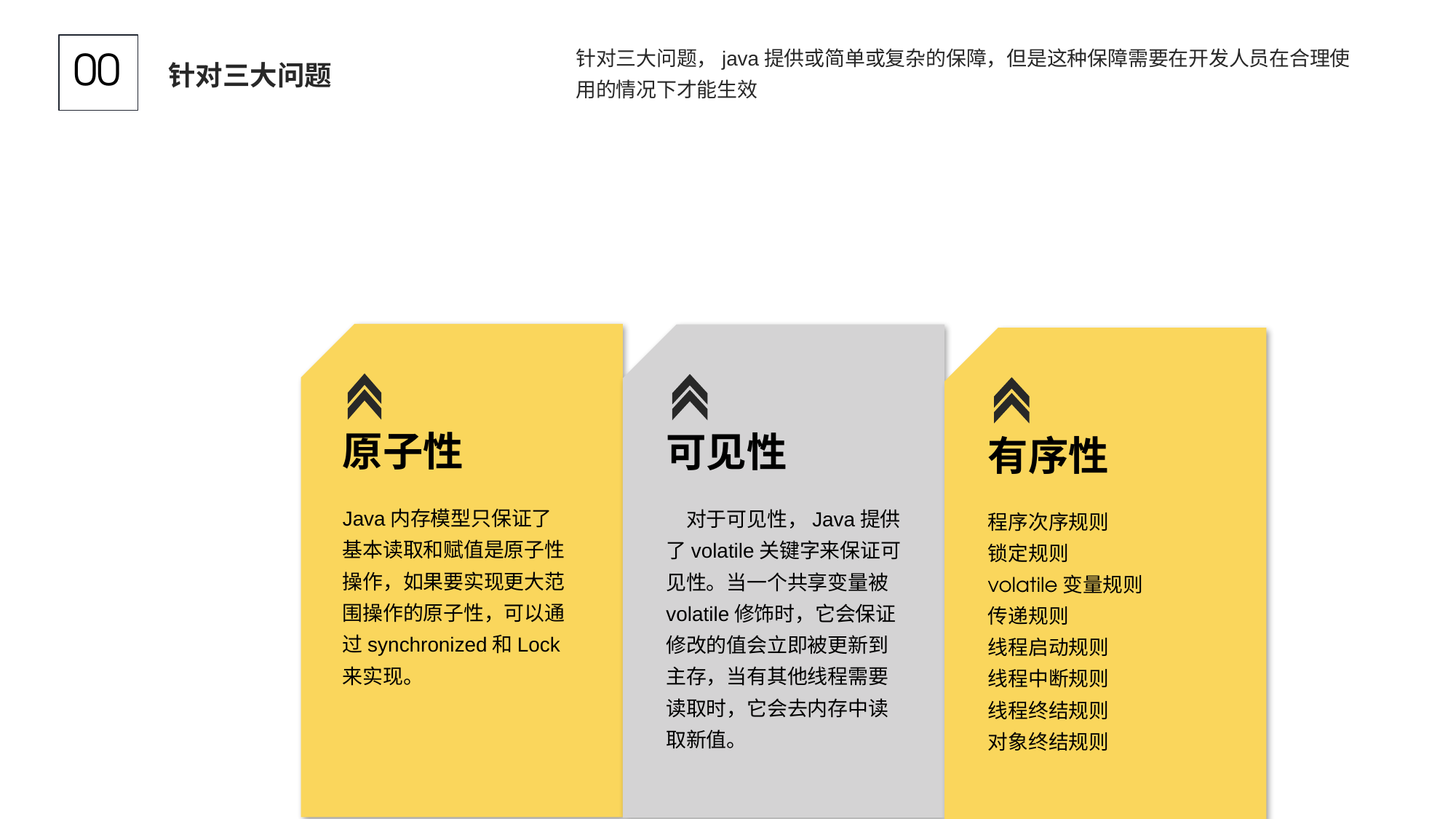

针对三大问题，java提供或简单或复杂的保障，但是这种保障需要在开发人员在合理使用的情况下才能生效
00
针对三大问题

原子性
可见性
有序性
Java内存模型只保证了基本读取和赋值是原子性操作，如果要实现更大范围操作的原子性，可以通过synchronized和Lock来实现。
　对于可见性，Java提供了volatile关键字来保证可见性。当一个共享变量被volatile修饰时，它会保证修改的值会立即被更新到主存，当有其他线程需要读取时，它会去内存中读取新值。
程序次序规则
锁定规则
volatile变量规则
传递规则
线程启动规则
线程中断规则
线程终结规则
对象终结规则